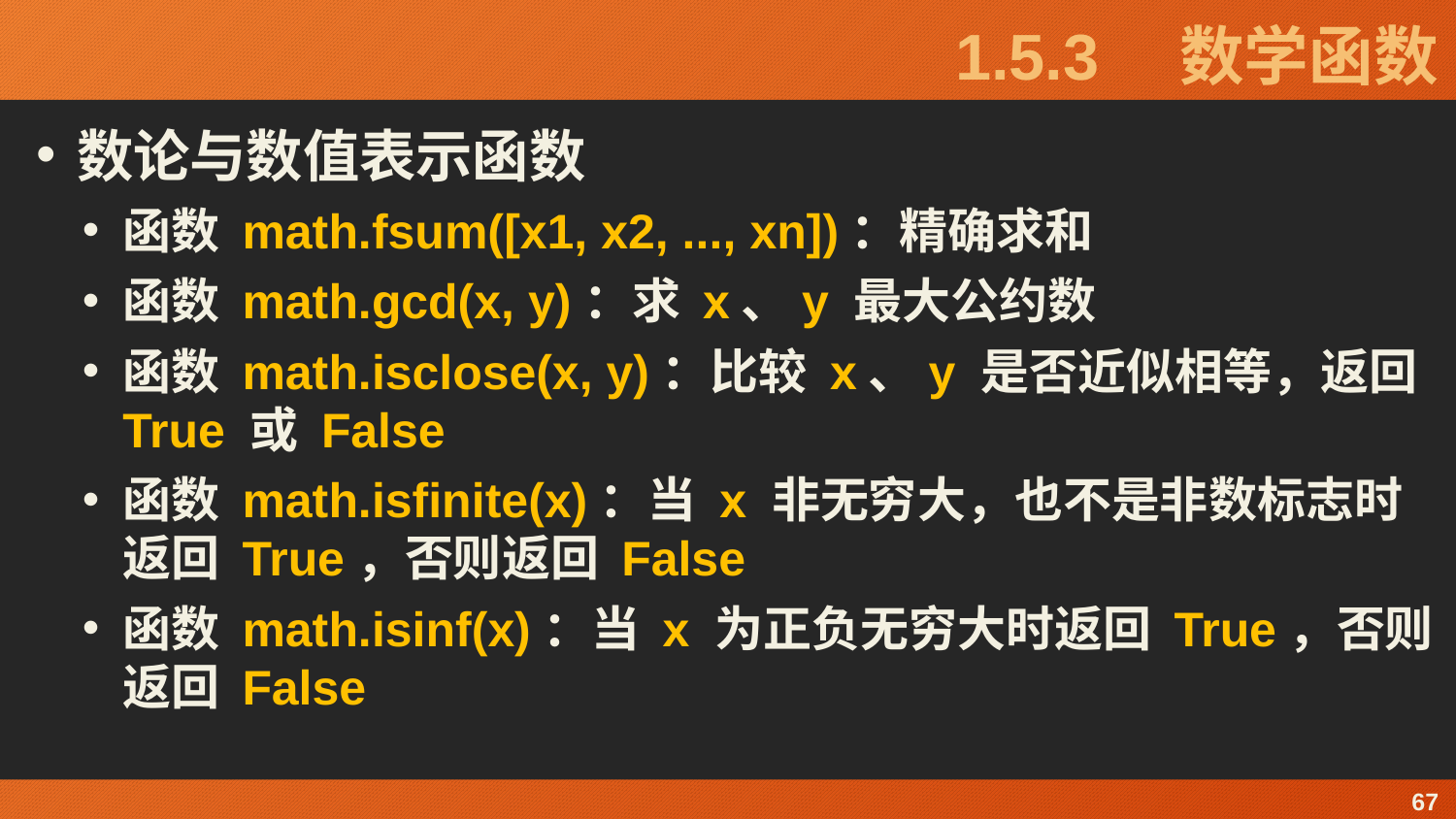

# 1.5.3　数学函数
数论与数值表示函数
函数 math.fsum([x1, x2, ..., xn])：精确求和
函数 math.gcd(x, y)：求 x、y 最大公约数
函数 math.isclose(x, y)：比较 x、y 是否近似相等，返回 True 或 False
函数 math.isfinite(x)：当 x 非无穷大，也不是非数标志时返回 True，否则返回 False
函数 math.isinf(x)：当 x 为正负无穷大时返回 True，否则返回 False
67